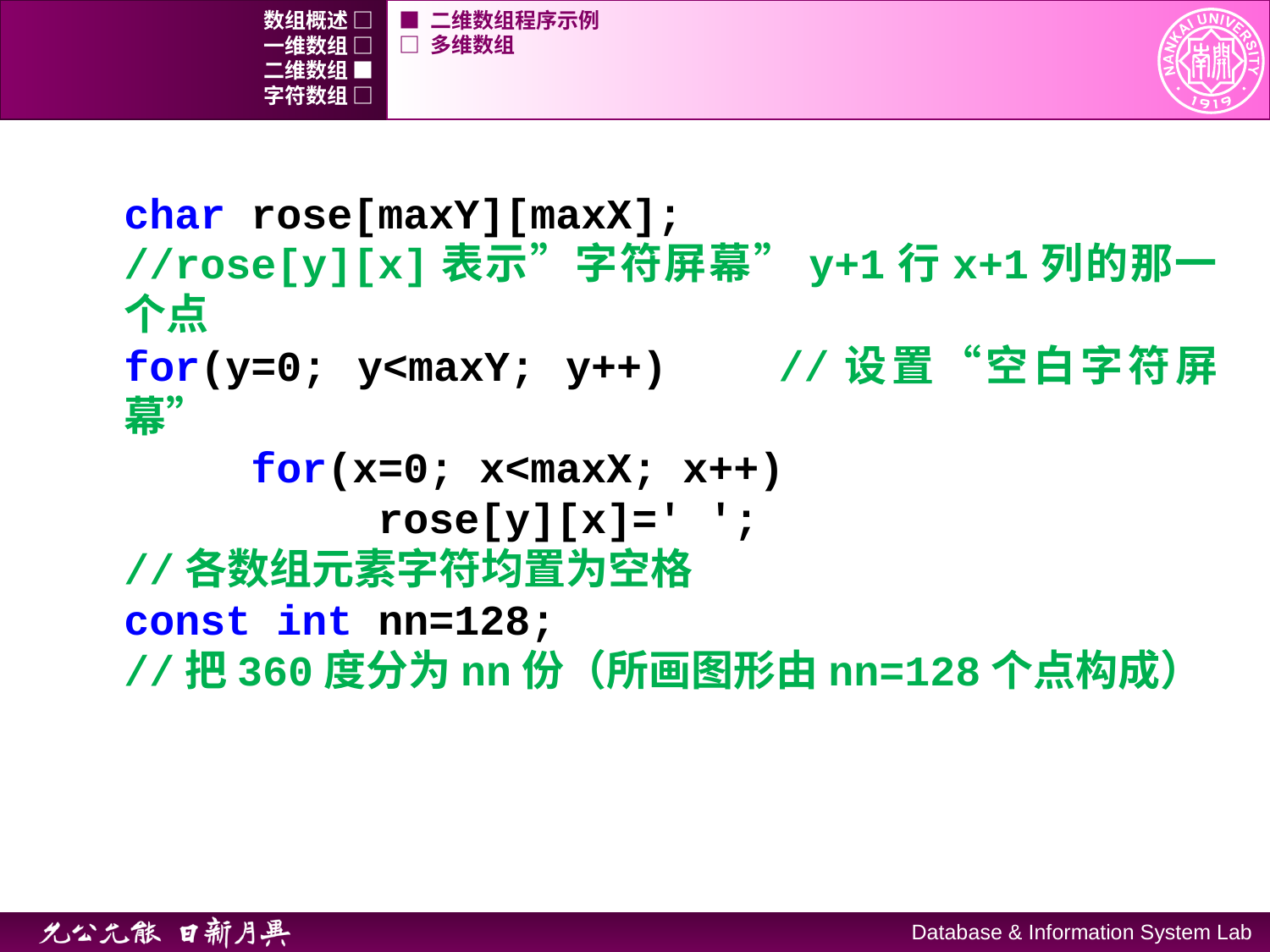

数组概述 □
■ 二维数组程序示例
一维数组 □
□ 多维数组
二维数组 ■

字符数组 □

	char rose[maxY][maxX];
	//rose[y][x]表示”字符屏幕”y+1行x+1列的那一个点
	for(y=0; y<maxY; y++)  	//设置“空白字符屏幕”
		for(x=0; x<maxX; x++)
			rose[y][x]=' ';
	//各数组元素字符均置为空格
	const int nn=128;
	//把360度分为nn份（所画图形由nn=128个点构成）